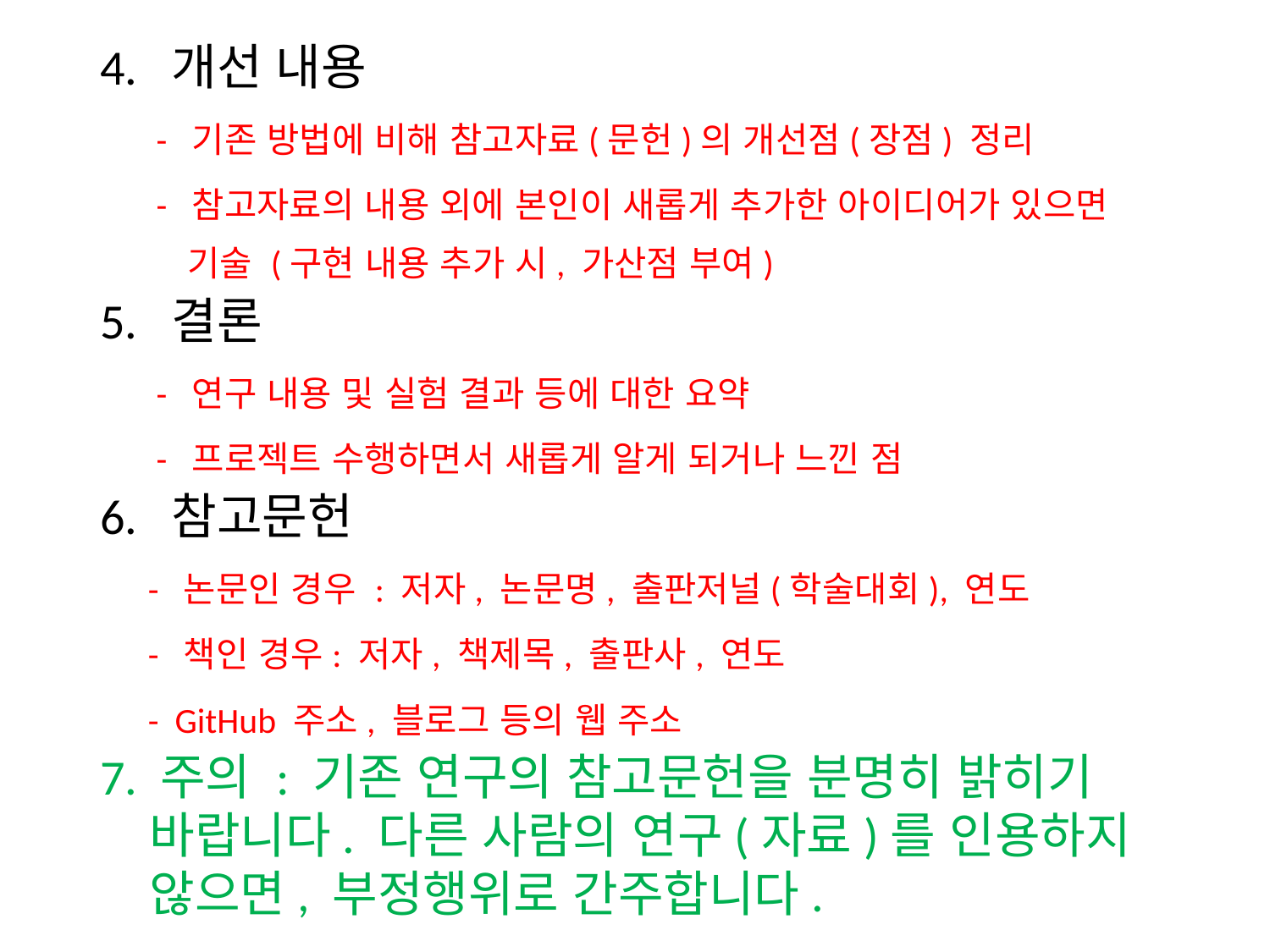

4.  개선 내용
       -  기존 방법에 비해 참고자료(문헌)의 개선점(장점) 정리
       -  참고자료의 내용 외에 본인이 새롭게 추가한 아이디어가 있으면 기술 (구현 내용 추가 시, 가산점 부여)
5.  결론
       -  연구 내용 및 실험 결과 등에 대한 요약
       -  프로젝트 수행하면서 새롭게 알게 되거나 느낀 점
6.  참고문헌
      -  논문인 경우 : 저자, 논문명, 출판저널(학술대회), 연도
      -  책인 경우: 저자, 책제목, 출판사, 연도
      -  GitHub 주소, 블로그 등의 웹 주소
7. 주의 : 기존 연구의 참고문헌을 분명히 밝히기 바랍니다. 다른 사람의 연구(자료)를 인용하지 않으면, 부정행위로 간주합니다.